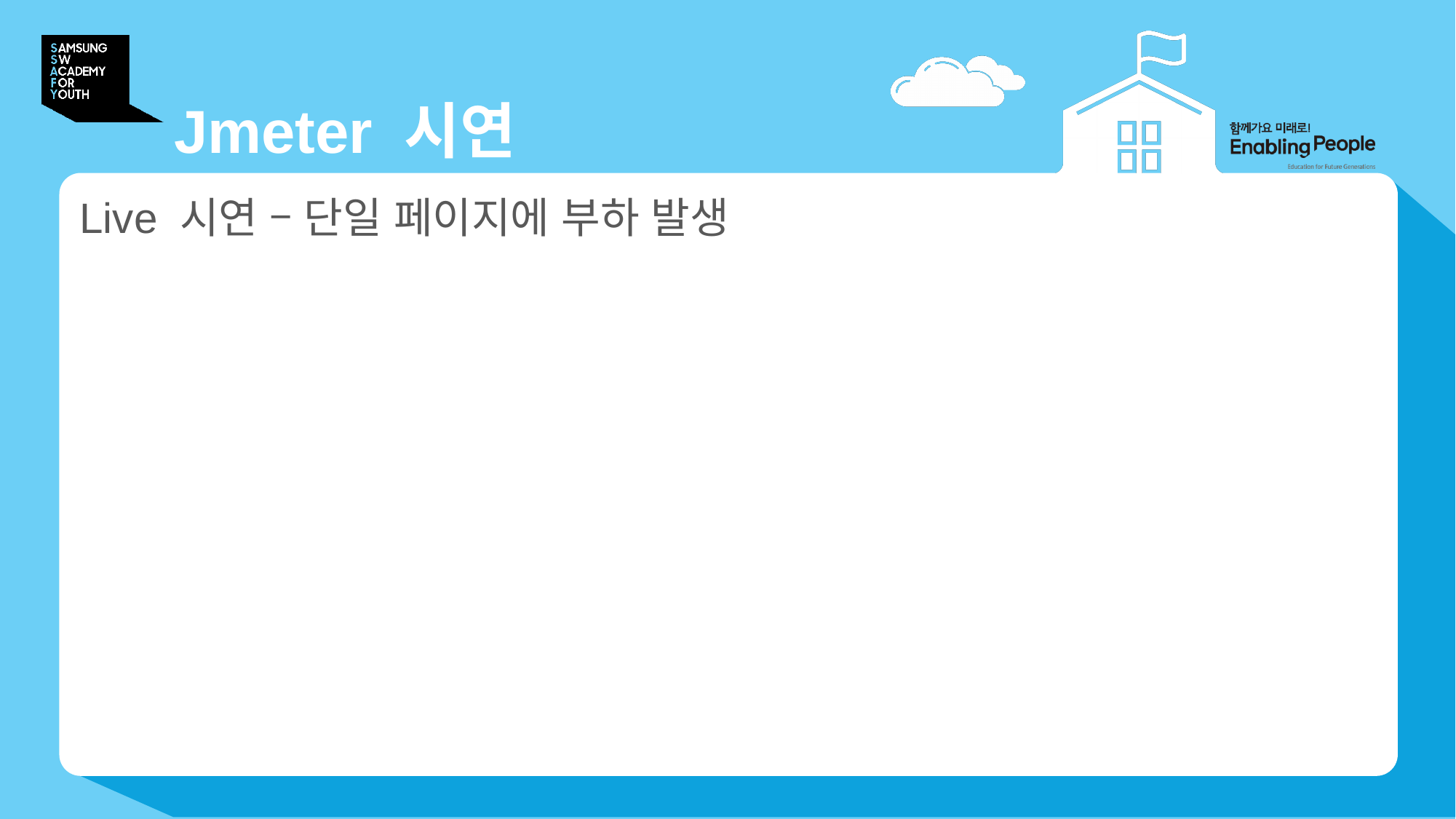

# Jmeter 시연
Live 시연 – 단일 페이지에 부하 발생